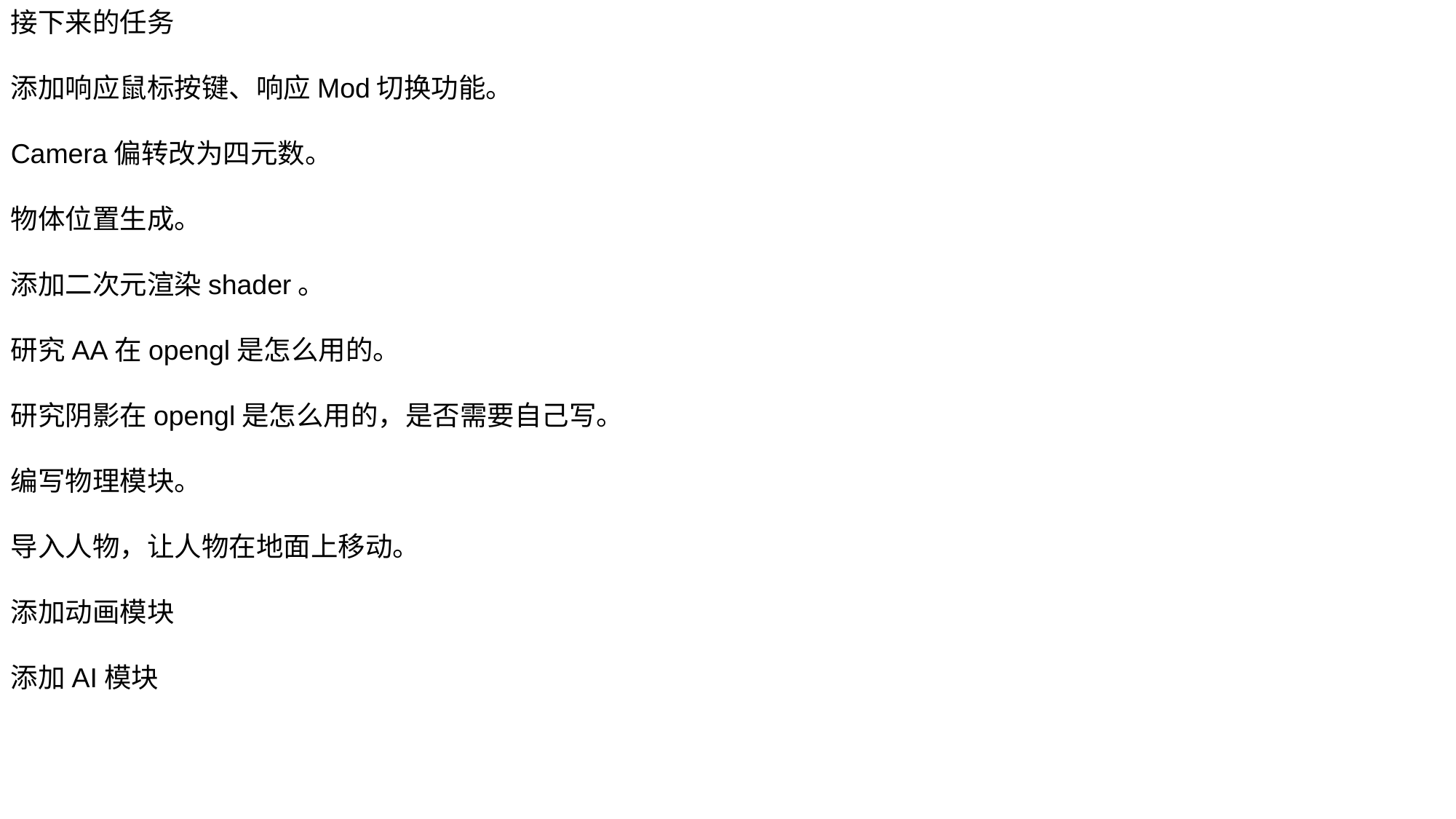

接下来的任务

添加响应鼠标按键、响应Mod切换功能。

Camera偏转改为四元数。

物体位置生成。

添加二次元渲染shader。

研究AA在opengl是怎么用的。

研究阴影在opengl是怎么用的，是否需要自己写。

编写物理模块。

导入人物，让人物在地面上移动。

添加动画模块

添加AI模块